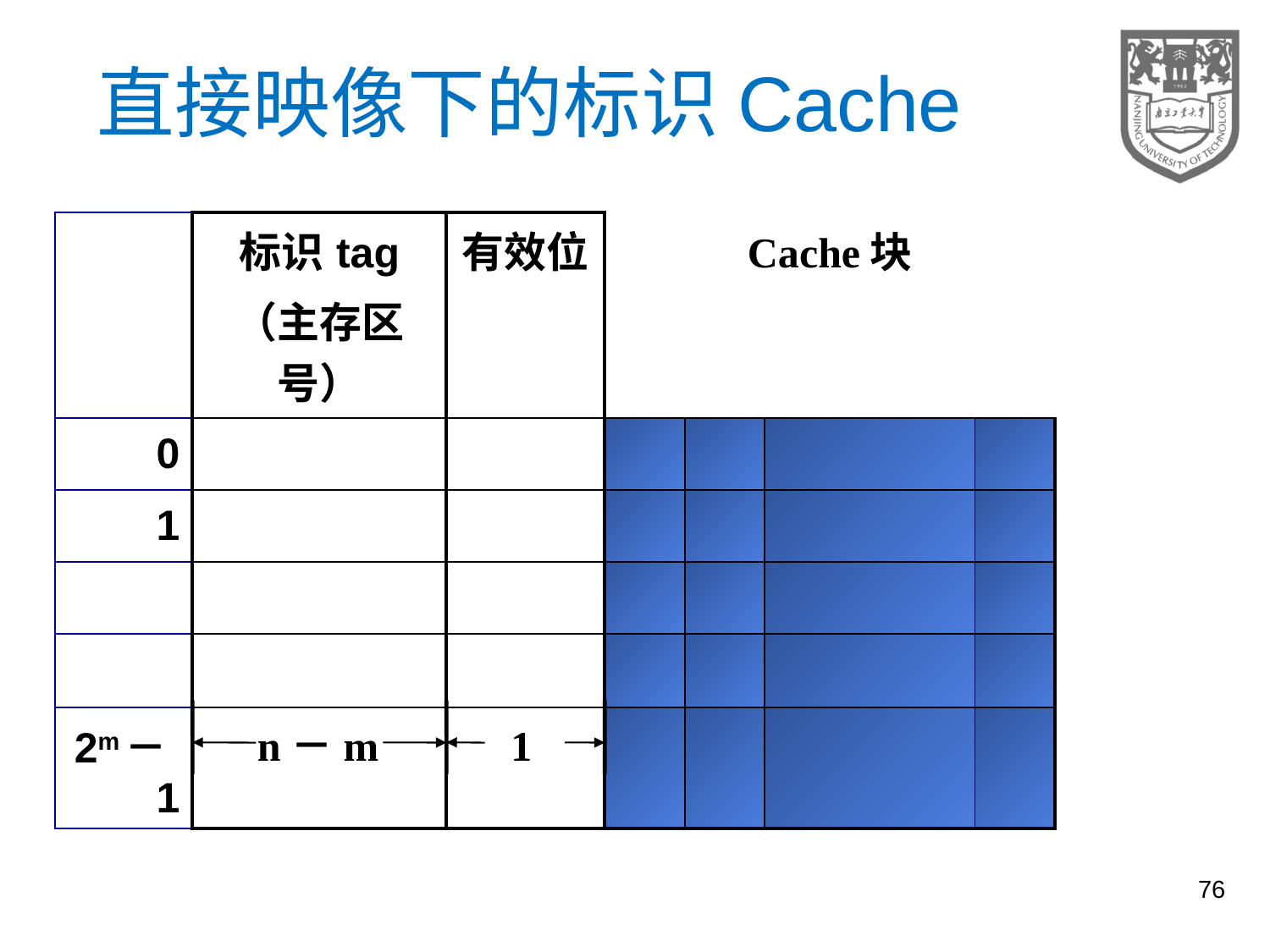

# 直接映像下的标识Cache
|  | 标识tag （主存区号） | 有效位 | Cache块 |  |  |  |
| --- | --- | --- | --- | --- | --- | --- |
| 0 |  |  |  |  |  |  |
| 1 |  |  |  |  |  |  |
|  |  |  |  |  |  |  |
|  |  |  |  |  |  |  |
| 2m－1 |  |  |  |  |  |  |
块0
块1
块2m－1

n－m
1

76